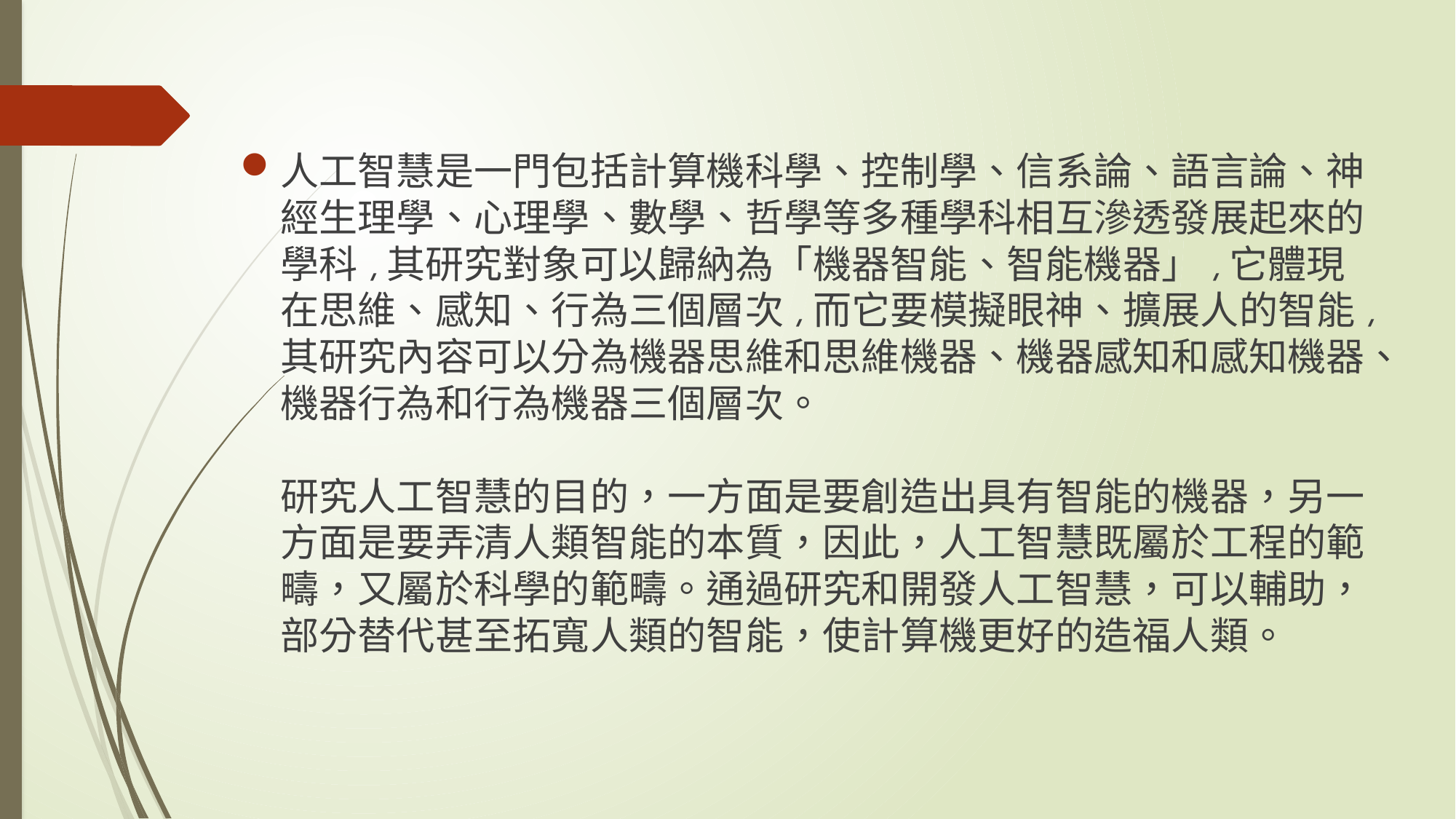

人工智慧是一門包括計算機科學、控制學、信系論、語言論、神經生理學、心理學、數學、哲學等多種學科相互滲透發展起來的學科,其研究對象可以歸納為「機器智能、智能機器」,它體現在思維、感知、行為三個層次,而它要模擬眼神、擴展人的智能,其研究內容可以分為機器思維和思維機器、機器感知和感知機器、機器行為和行為機器三個層次。
研究人工智慧的目的，一方面是要創造出具有智能的機器，另一方面是要弄清人類智能的本質，因此，人工智慧既屬於工程的範疇，又屬於科學的範疇。通過研究和開發人工智慧，可以輔助，部分替代甚至拓寬人類的智能，使計算機更好的造福人類。